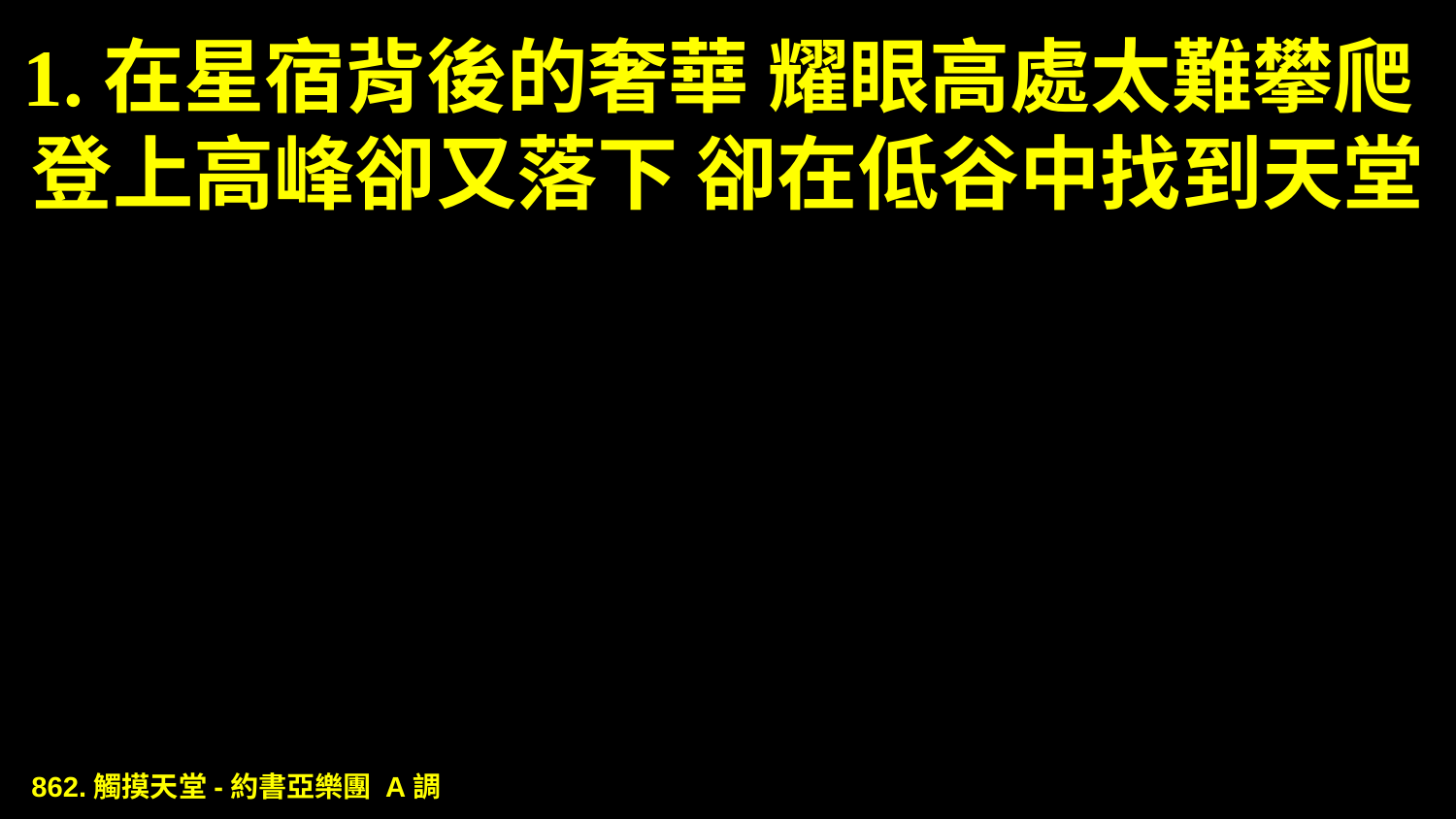

# 1.在星宿背後的奢華 耀眼高處太難攀爬 登上高峰卻又落下 卻在低谷中找到天堂
862.觸摸天堂-約書亞樂團 A調